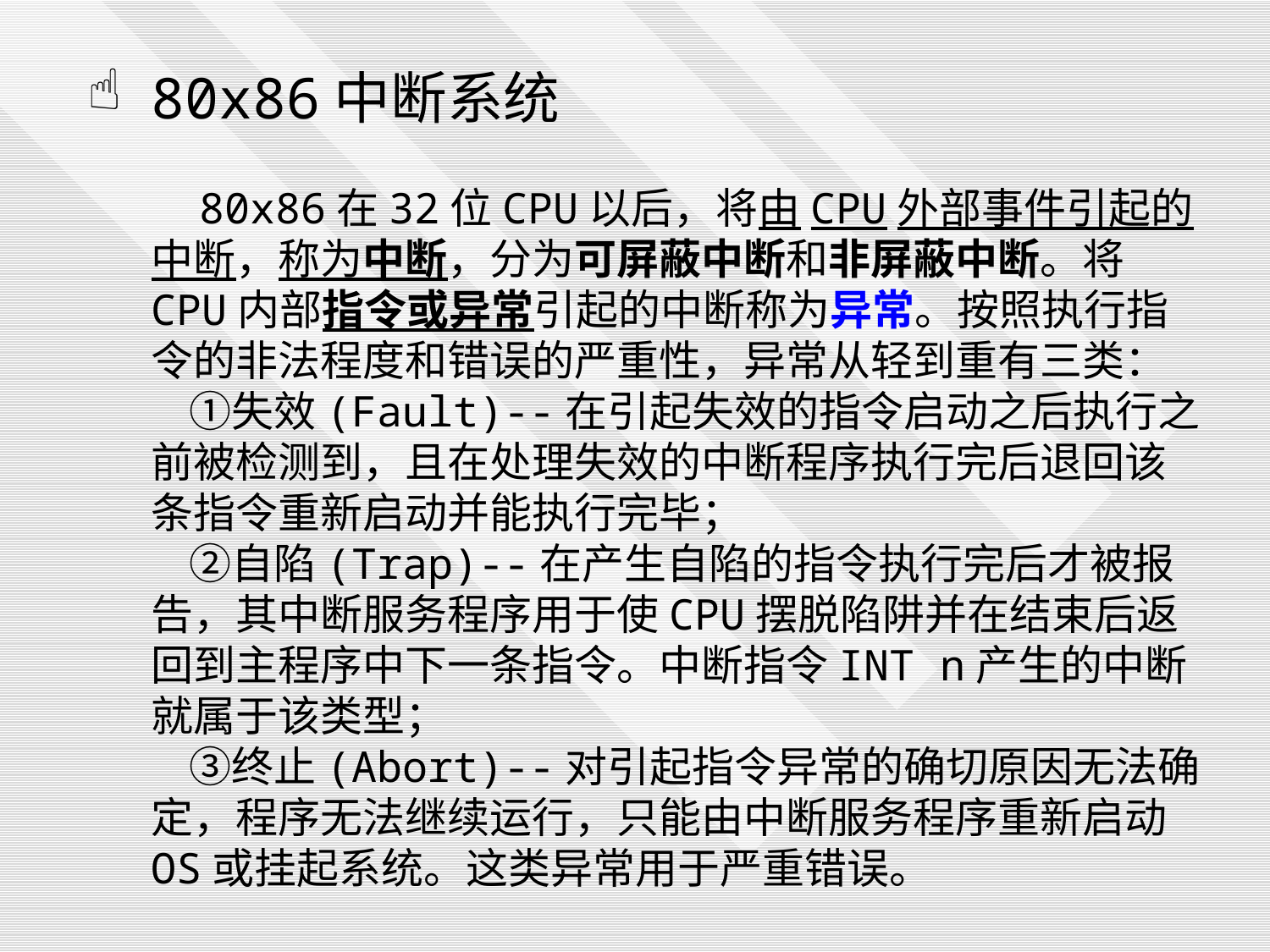

80x86中断系统
    80x86在32位CPU以后，将由CPU外部事件引起的中断，称为中断，分为可屏蔽中断和非屏蔽中断。将CPU内部指令或异常引起的中断称为异常。按照执行指令的非法程度和错误的严重性，异常从轻到重有三类：
    ①失效(Fault)--在引起失效的指令启动之后执行之前被检测到，且在处理失效的中断程序执行完后退回该条指令重新启动并能执行完毕；
    ②自陷(Trap)--在产生自陷的指令执行完后才被报告，其中断服务程序用于使CPU摆脱陷阱并在结束后返回到主程序中下一条指令。中断指令INT n产生的中断就属于该类型；
    ③终止(Abort)--对引起指令异常的确切原因无法确定，程序无法继续运行，只能由中断服务程序重新启动OS或挂起系统。这类异常用于严重错误。